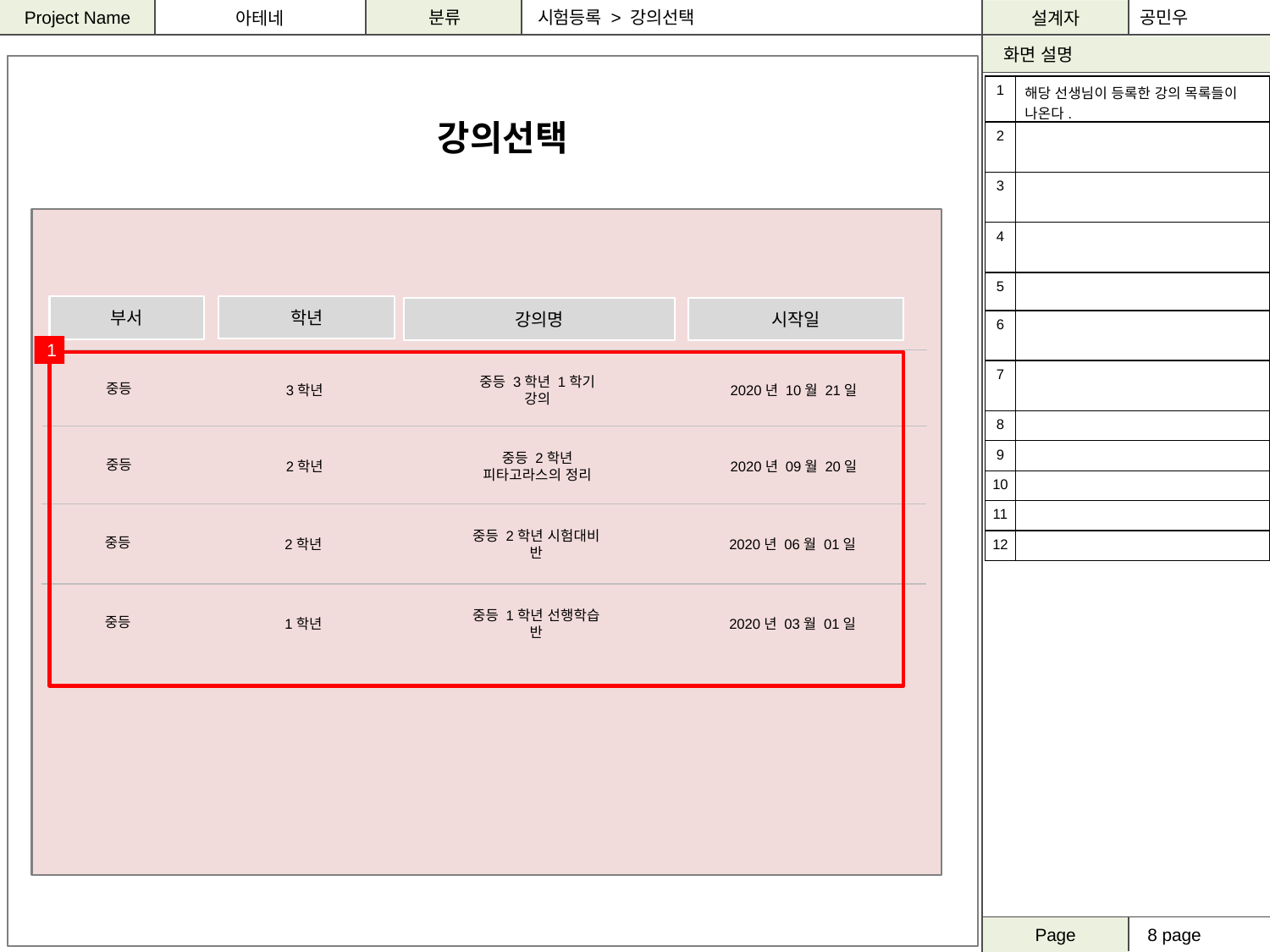

시험등록 > 강의선택
공민우

| 1 | 해당 선생님이 등록한 강의 목록들이 나온다. |
| --- | --- |
| 2 |  |
| 3 |  |
| 4 |  |
| 5 |  |
| 6 |  |
| 7 |  |
| 8 |  |
| 9 |  |
| 10 |  |
| 11 |  |
| 12 |  |
강의선택

학년
부서
강의명
시작일
1

중등
3학년
중등 3학년 1학기 강의
2020년 10월 21일
중등
2학년
중등 2학년 피타고라스의 정리
2020년 09월 20일
중등
2학년
중등 2학년 시험대비 반
2020년 06월 01일
중등
1학년
중등 1학년 선행학습 반
2020년 03월 01일
8 page